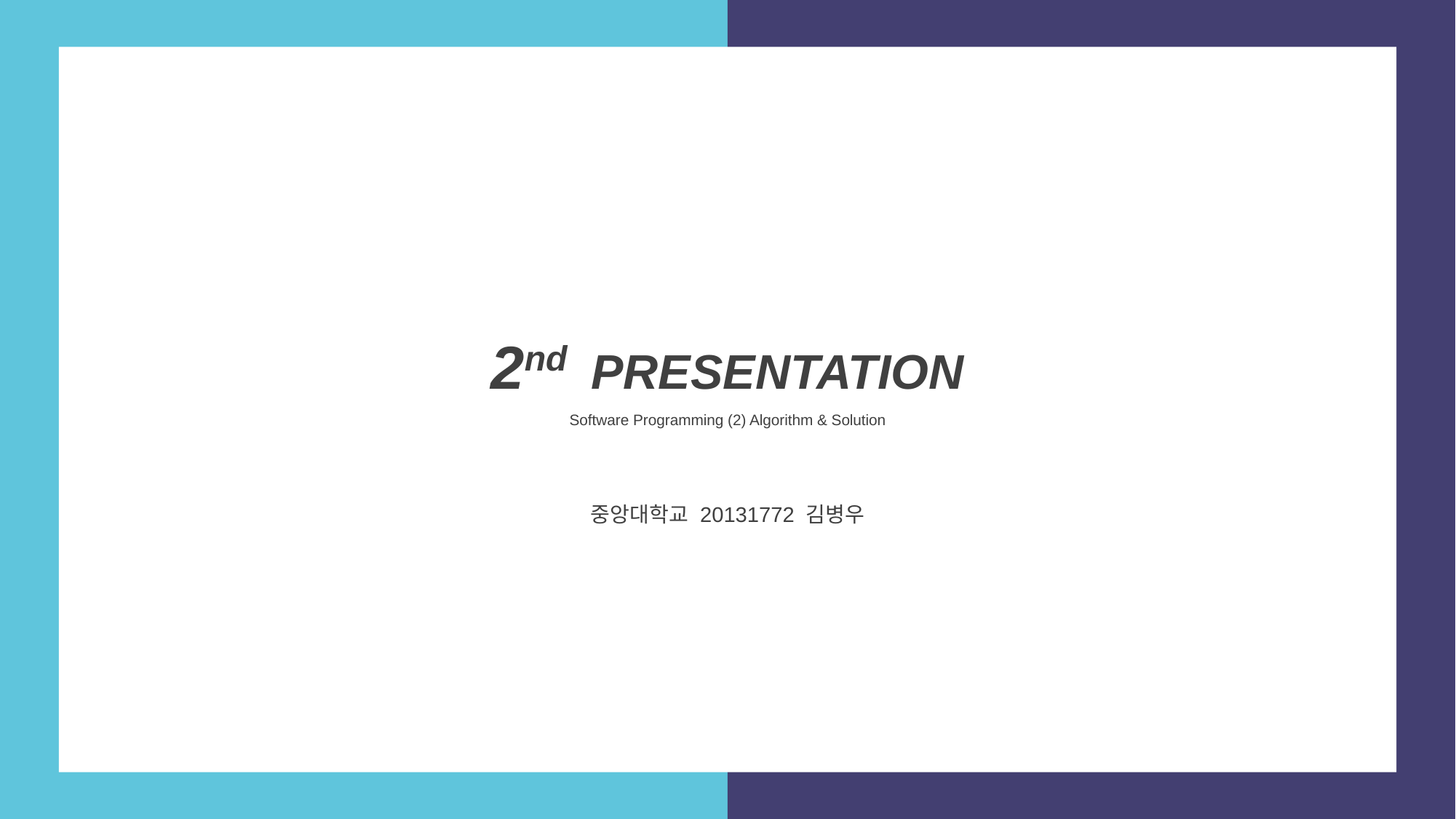

2nd  PRESENTATION
Software Programming (2) Algorithm & Solution

중앙대학교 20131772 김병우